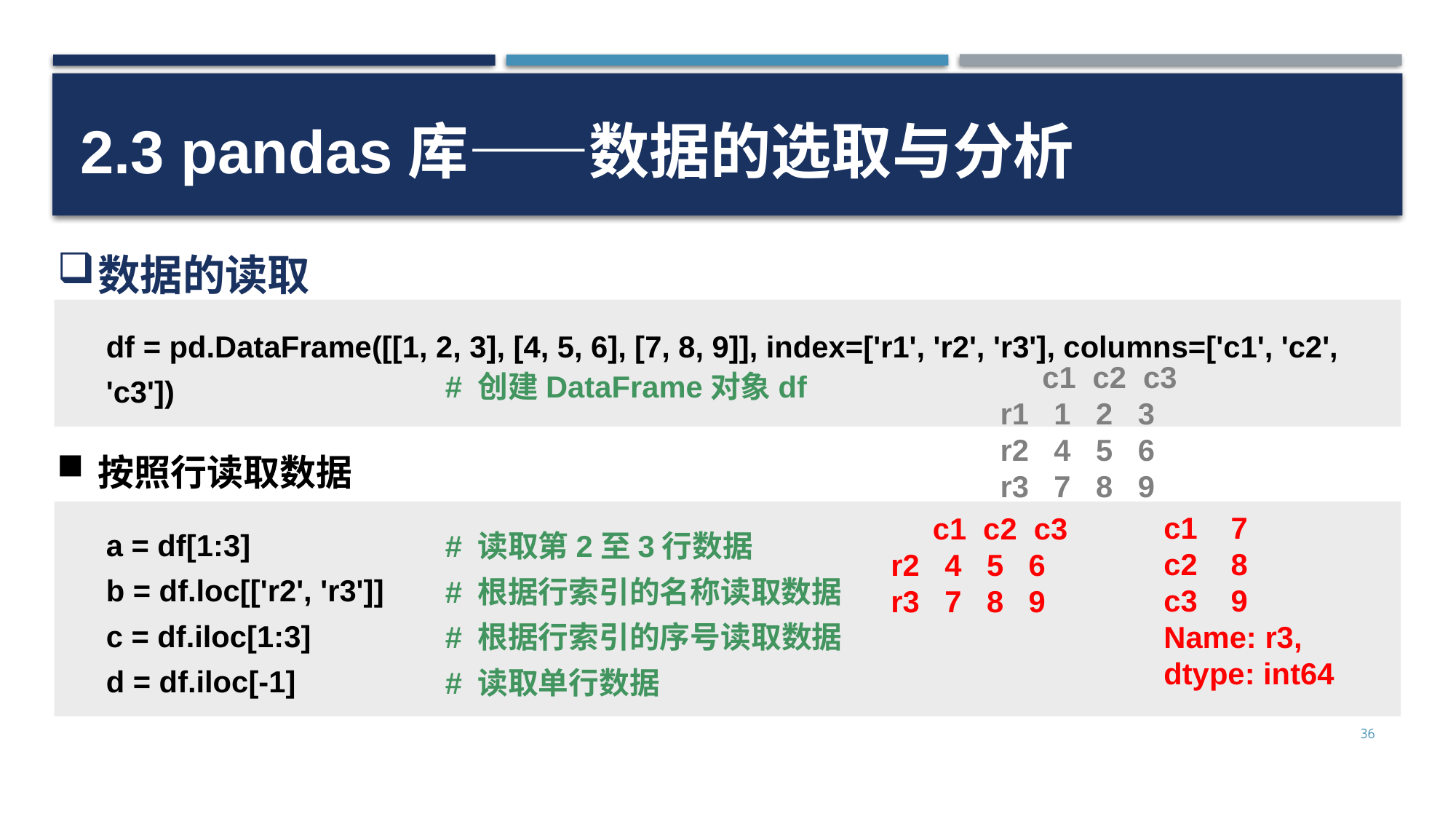

2.3 pandas库——数据的选取与分析
数据的读取

df = pd.DataFrame([[1, 2, 3], [4, 5, 6], [7, 8, 9]], index=['r1', 'r2', 'r3'], columns=['c1', 'c2', 'c3'])
# 创建DataFrame对象df
     c1  c2  c3
r1   1   2   3
r2   4   5   6
r3   7   8   9
按照行读取数据

# 读取第2至3行数据
# 根据行索引的名称读取数据
# 根据行索引的序号读取数据
# 读取单行数据
a = df[1:3]
b = df.loc[['r2', 'r3']]
c = df.iloc[1:3]
d = df.iloc[-1]
c1    7
c2    8
c3    9
Name: r3, dtype: int64
     c1  c2  c3
r2   4   5   6
r3   7   8   9
36